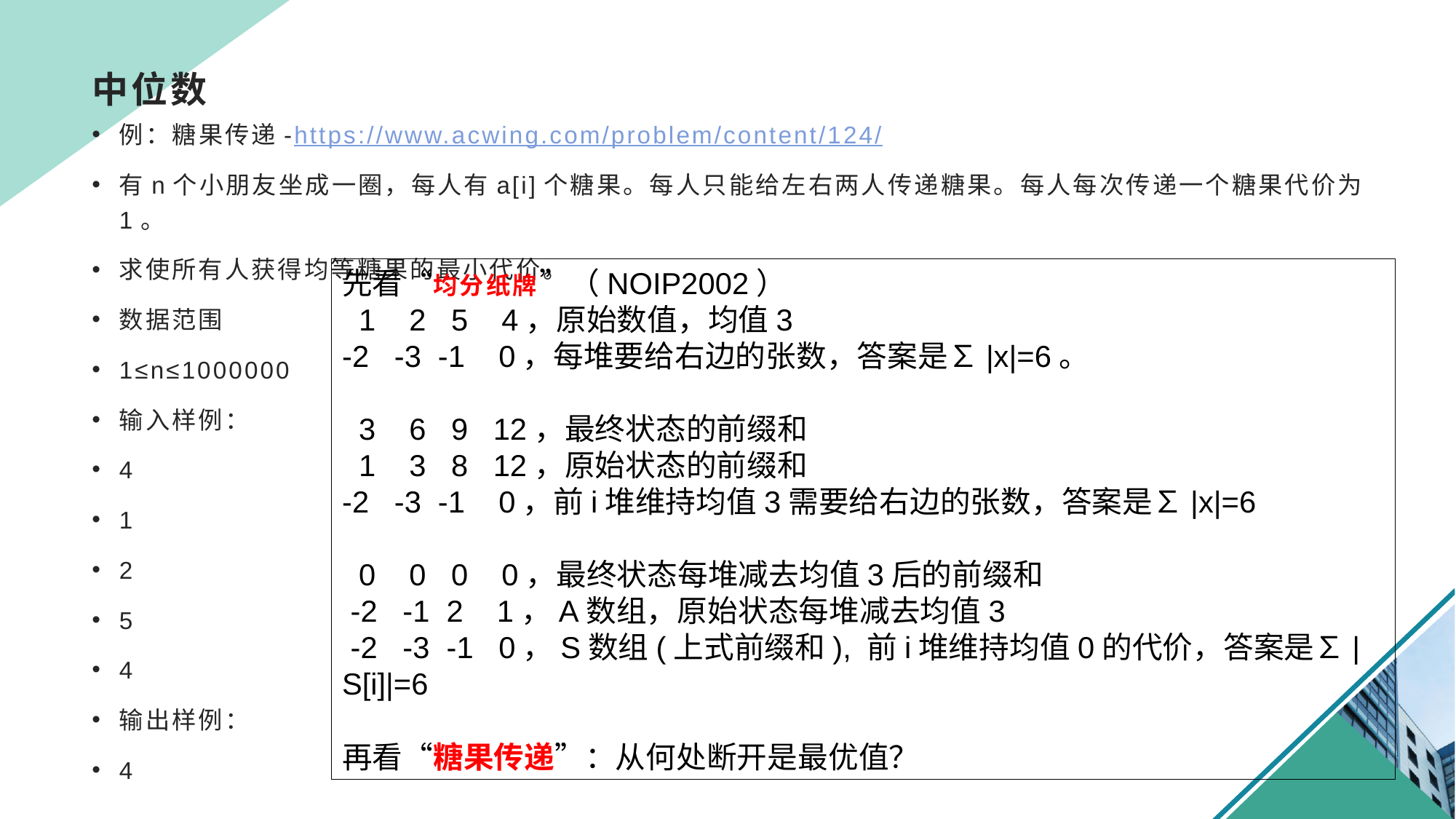

# 中位数
例：糖果传递-https://www.acwing.com/problem/content/124/
有n个小朋友坐成一圈，每人有a[i]个糖果。每人只能给左右两人传递糖果。每人每次传递一个糖果代价为1。
求使所有人获得均等糖果的最小代价。
数据范围
1≤n≤1000000
输入样例：
4
1
2
5
4
输出样例：
4
先看“均分纸牌”（NOIP2002）
  1    2   5    4，原始数值，均值3
-2   -3  -1    0，每堆要给右边的张数，答案是∑|x|=6。

  3    6   9   12，最终状态的前缀和
  1    3   8   12，原始状态的前缀和
-2   -3  -1    0，前i堆维持均值3需要给右边的张数，答案是∑|x|=6

  0    0   0    0，最终状态每堆减去均值3后的前缀和
 -2   -1  2    1，A数组，原始状态每堆减去均值3
 -2   -3  -1   0，S数组(上式前缀和), 前i堆维持均值0的代价，答案是∑|S[i]|=6

再看“糖果传递”：从何处断开是最优值？